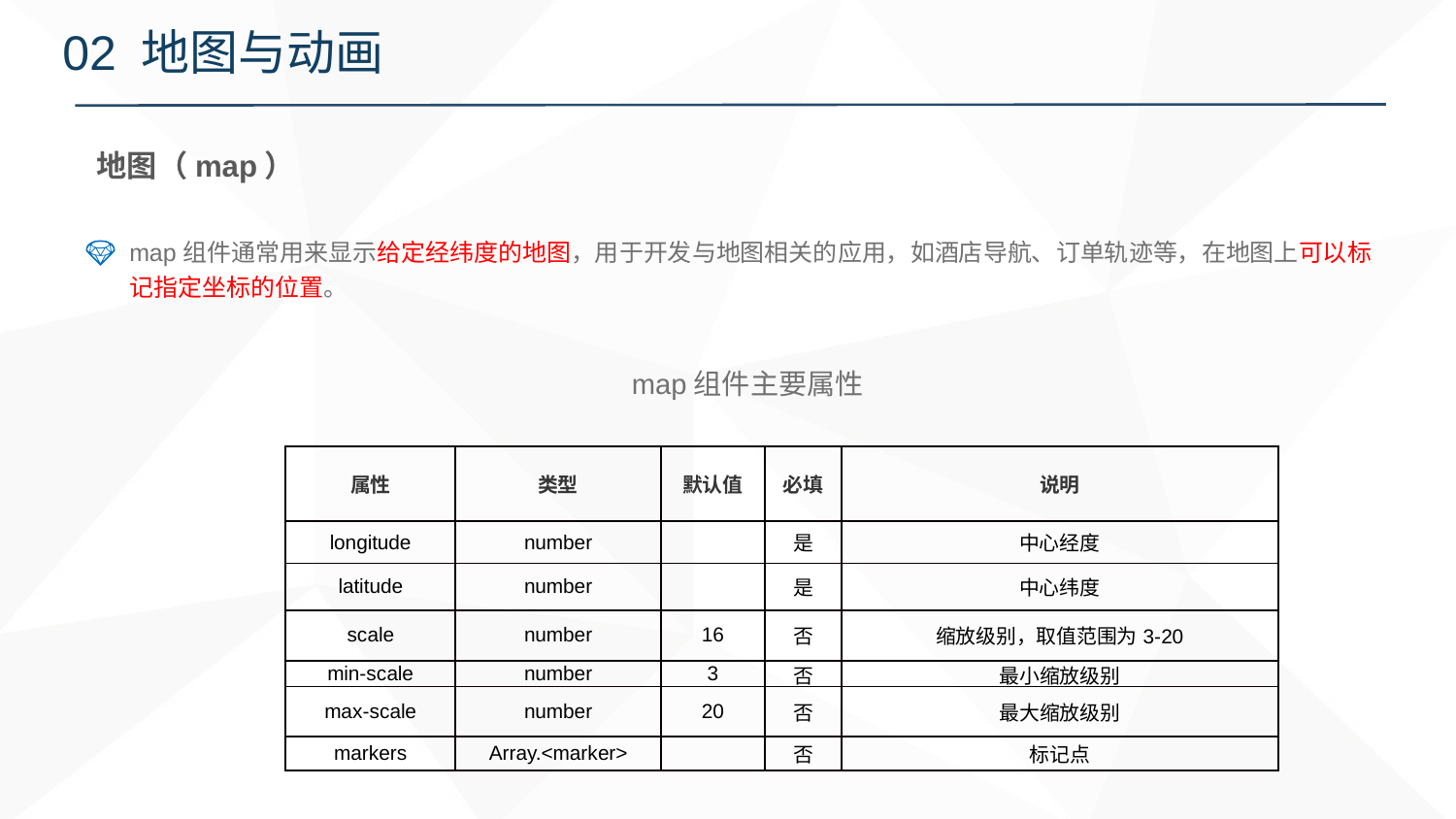

# 02 地图与动画
地图（map）
map组件通常用来显示给定经纬度的地图，用于开发与地图相关的应用，如酒店导航、订单轨迹等，在地图上可以标记指定坐标的位置。

map组件主要属性
| 属性 | 类型 | 默认值 | 必填 | 说明 |
| --- | --- | --- | --- | --- |
| longitude | number |  | 是 | 中心经度 |
| latitude | number |  | 是 | 中心纬度 |
| scale | number | 16 | 否 | 缩放级别，取值范围为3-20 |
| min-scale | number | 3 | 否 | 最小缩放级别 |
| max-scale | number | 20 | 否 | 最大缩放级别 |
| markers | Array.<marker> |  | 否 | 标记点 |